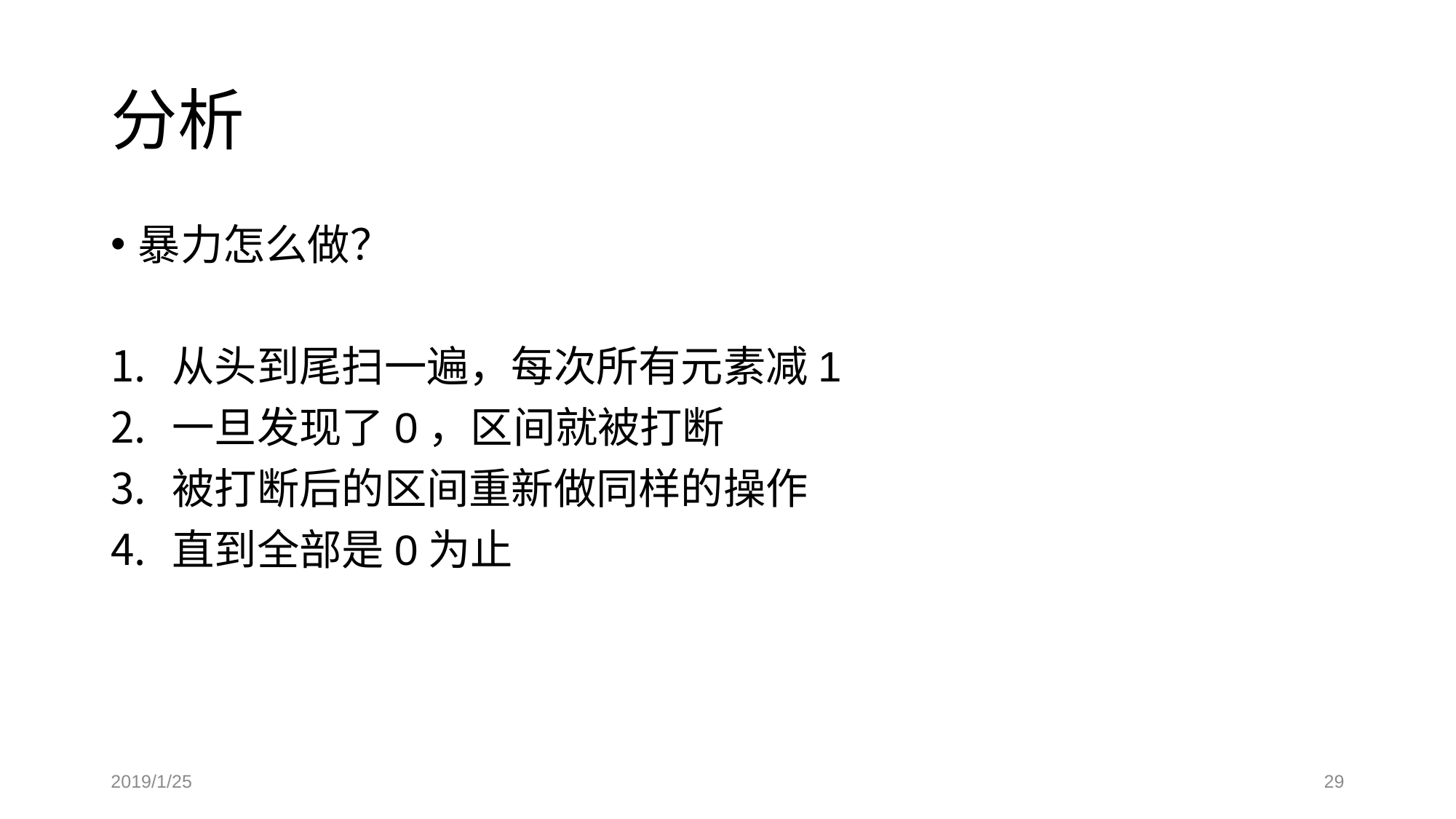

# 分析
暴力怎么做？

从头到尾扫一遍，每次所有元素减1
一旦发现了0，区间就被打断
被打断后的区间重新做同样的操作
直到全部是0为止
2019/1/25
29